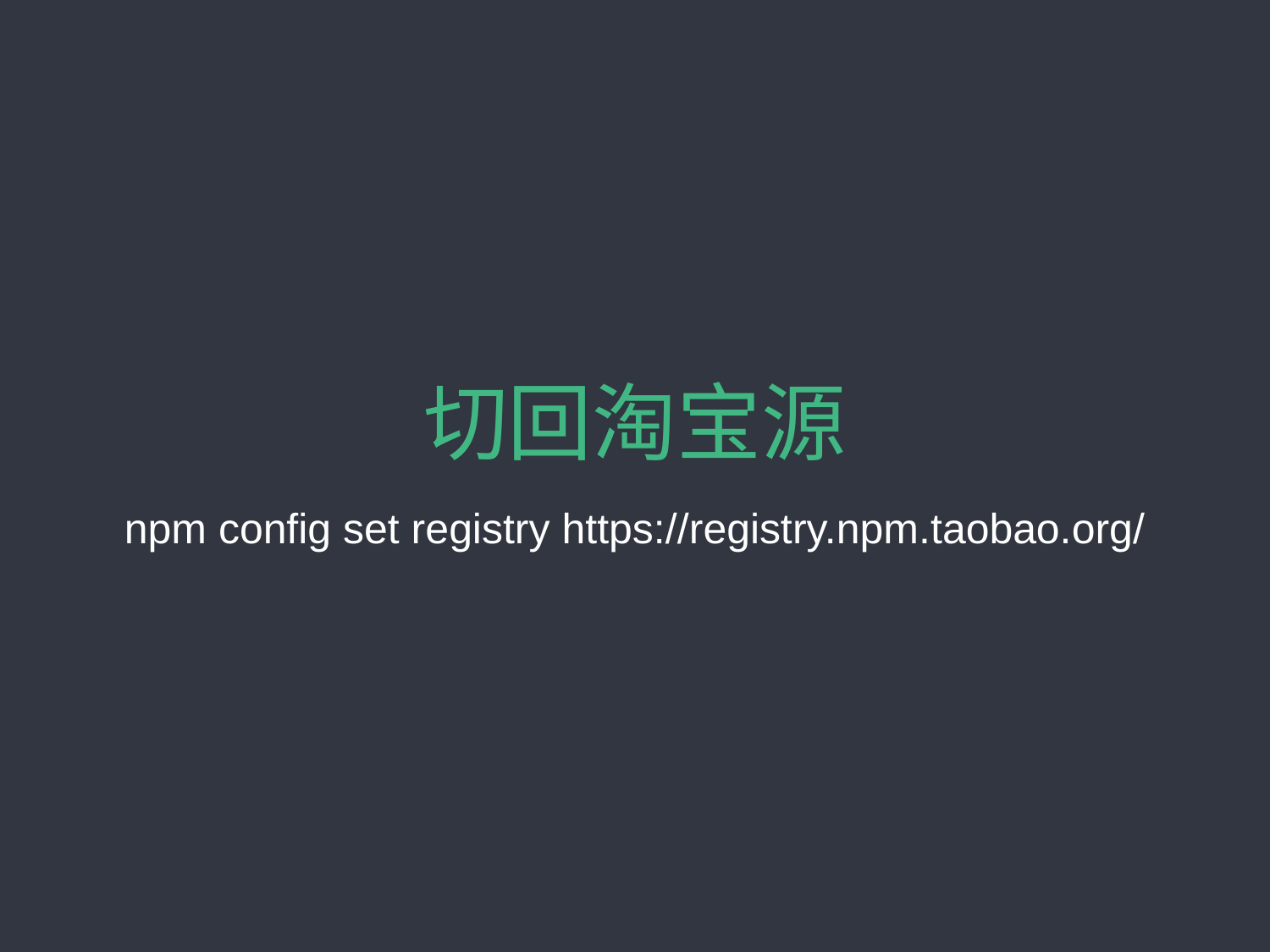

# 切回淘宝源
npm config set registry https://registry.npm.taobao.org/